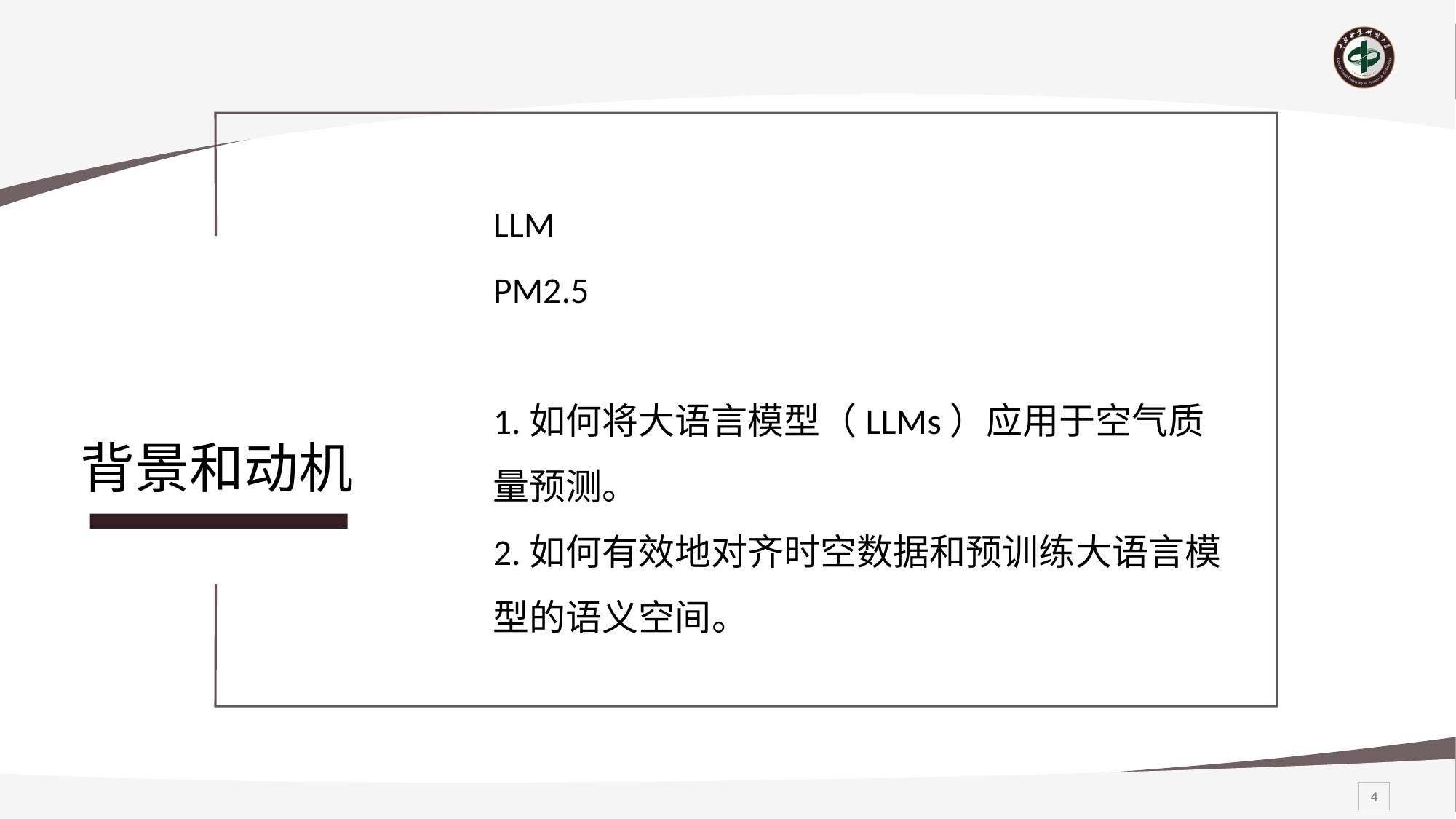

LLM
PM2.5

1.如何将大语言模型（LLMs）应用于空气质量预测。
2.如何有效地对齐时空数据和预训练大语言模型的语义空间。
# 背景和动机